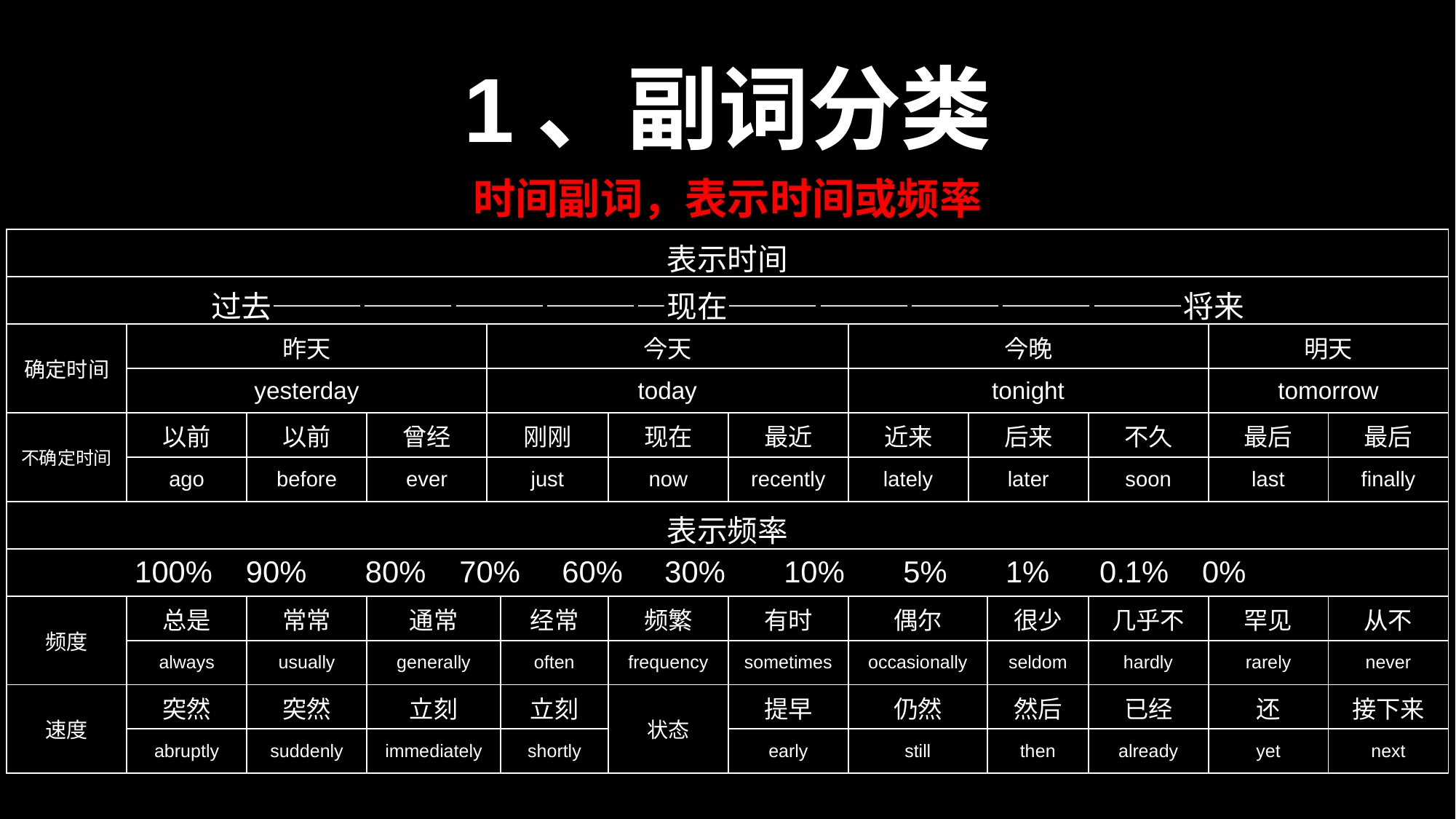

1、副词分类
时间副词，表示时间或频率
| 表示时间 |  |  |  |  |  |  |  |  |  |  |  |  |  |
| --- | --- | --- | --- | --- | --- | --- | --- | --- | --- | --- | --- | --- | --- |
| 过去—————————————现在———————————————将来 |  |  |  |  |  |  |  |  |  |  |  |  |  |
| 确定时间 | 昨天 |  |  | 今天 |  |  |  | 今晚 |  |  |  | 明天 |  |
|  | yesterday |  |  | today |  |  |  | tonight |  |  |  | tomorrow |  |
| 不确定时间 | 以前 | 以前 | 曾经 | 刚刚 |  | 现在 | 最近 | 近来 | 后来 |  | 不久 | 最后 | 最后 |
|  | ago | before | ever | just |  | now | recently | lately | later |  | soon | last | finally |
| 表示频率 |  |  |  |  |  |  |  |  |  |  |  |  |  |
| 100% 90% 80% 70% 60% 30% 10% 5% 1% 0.1% 0% |  |  |  |  |  |  |  |  |  |  |  |  |  |
| 频度 | 总是 | 常常 | 通常 |  | 经常 | 频繁 | 有时 | 偶尔 |  | 很少 | 几乎不 | 罕见 | 从不 |
|  | always | usually | generally |  | often | frequency | sometimes | occasionally |  | seldom | hardly | rarely | never |
| 速度 | 突然 | 突然 | 立刻 |  | 立刻 | 状态 | 提早 | 仍然 |  | 然后 | 已经 | 还 | 接下来 |
|  | abruptly | suddenly | immediately |  | shortly |  | early | still |  | then | already | yet | next |